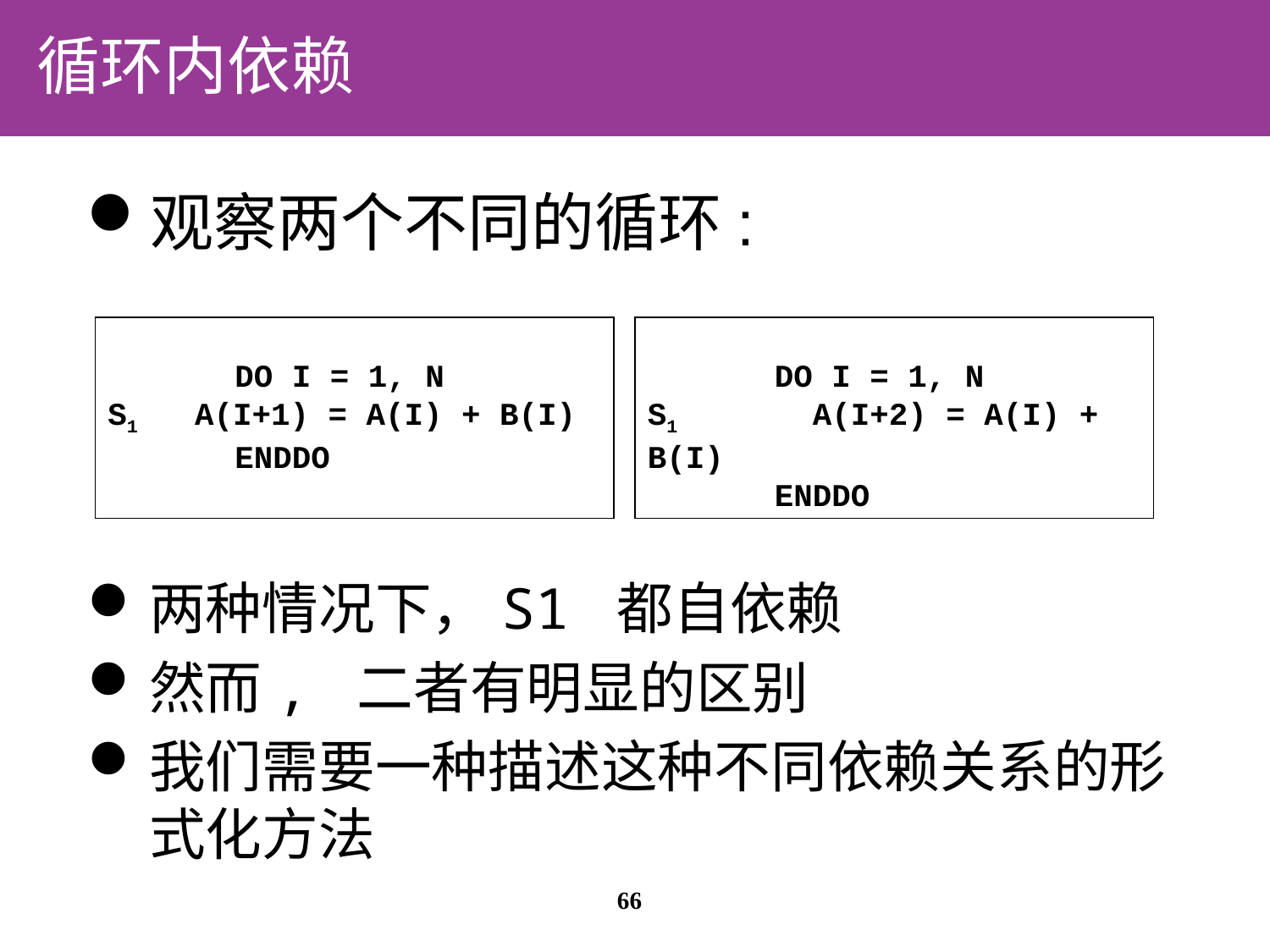

# 循环内依赖
观察两个不同的循环:

	DO I = 1, N
S1   A(I+1) = A(I) + B(I)
	ENDDO
	DO I = 1, N
S1	  A(I+2) = A(I) + B(I)
	ENDDO
两种情况下，S1 都自依赖
然而, 二者有明显的区别
我们需要一种描述这种不同依赖关系的形式化方法
66